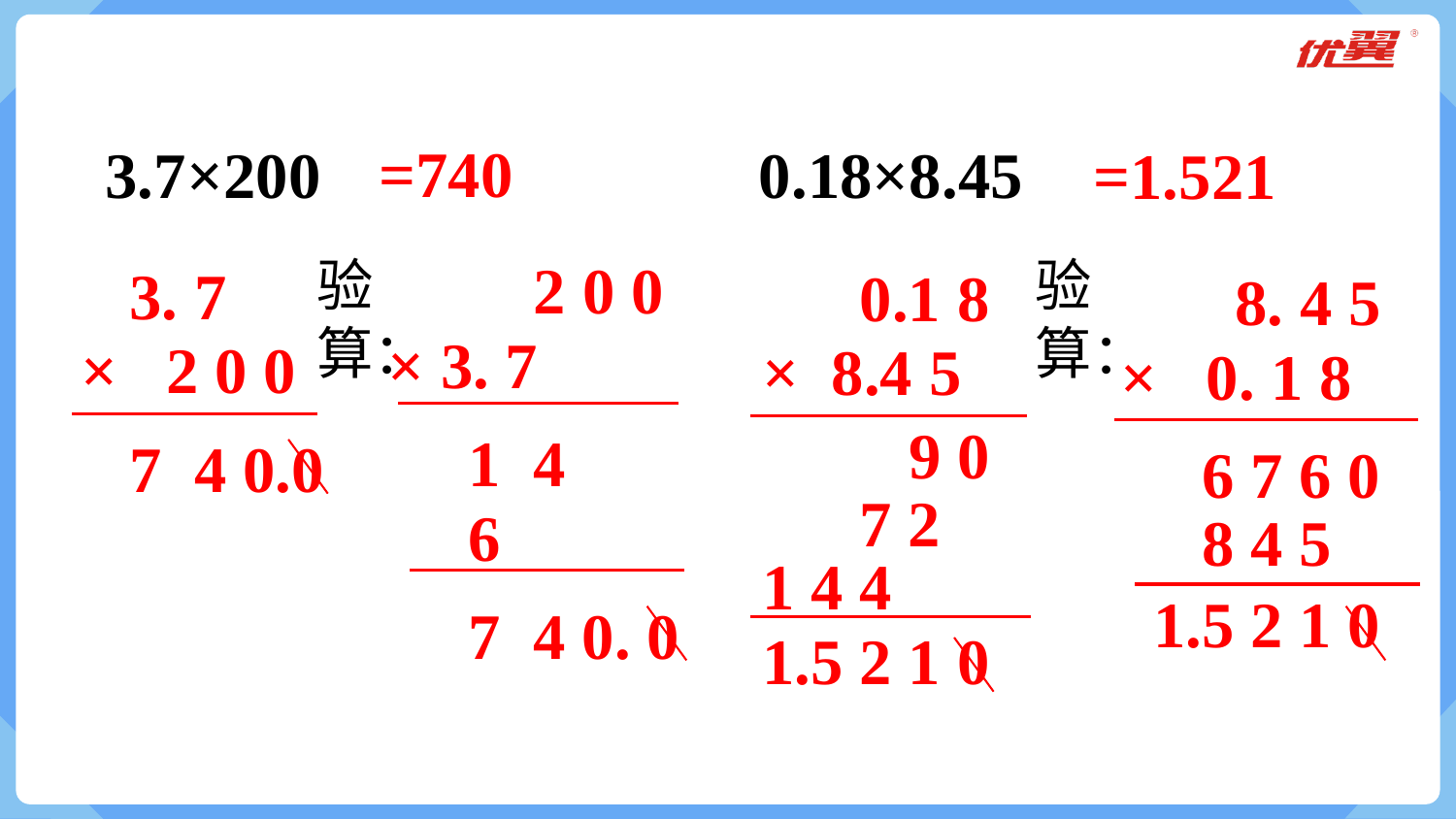

=740
3.7×200                           0.18×8.45
=1.521
           2 0 0
  × 3. 7
       1  4
       6
       7  4 0. 0
验算：
验算：
        3. 7
     ×   2 0 0
        7  4 0.0

       0.1 8
 ×  8.4 5
          9 0
       7 2
 1 4 4
 1.5 2 1 0
       8. 4 5
×   0. 1 8
     6 7 6 0
     8 4 5
  1.5 2 1 0